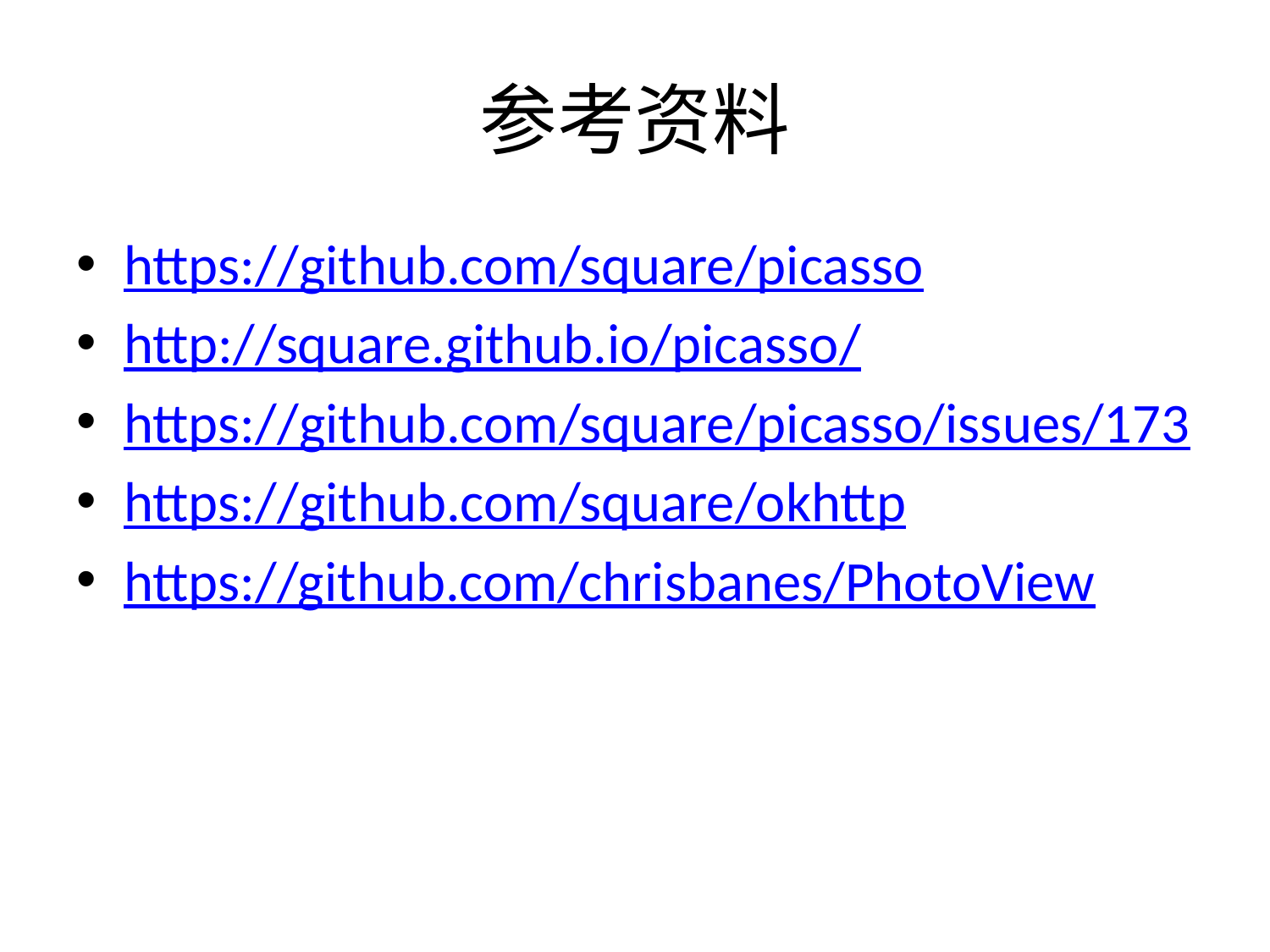

# 参考资料
https://github.com/square/picasso
http://square.github.io/picasso/
https://github.com/square/picasso/issues/173
https://github.com/square/okhttp
https://github.com/chrisbanes/PhotoView